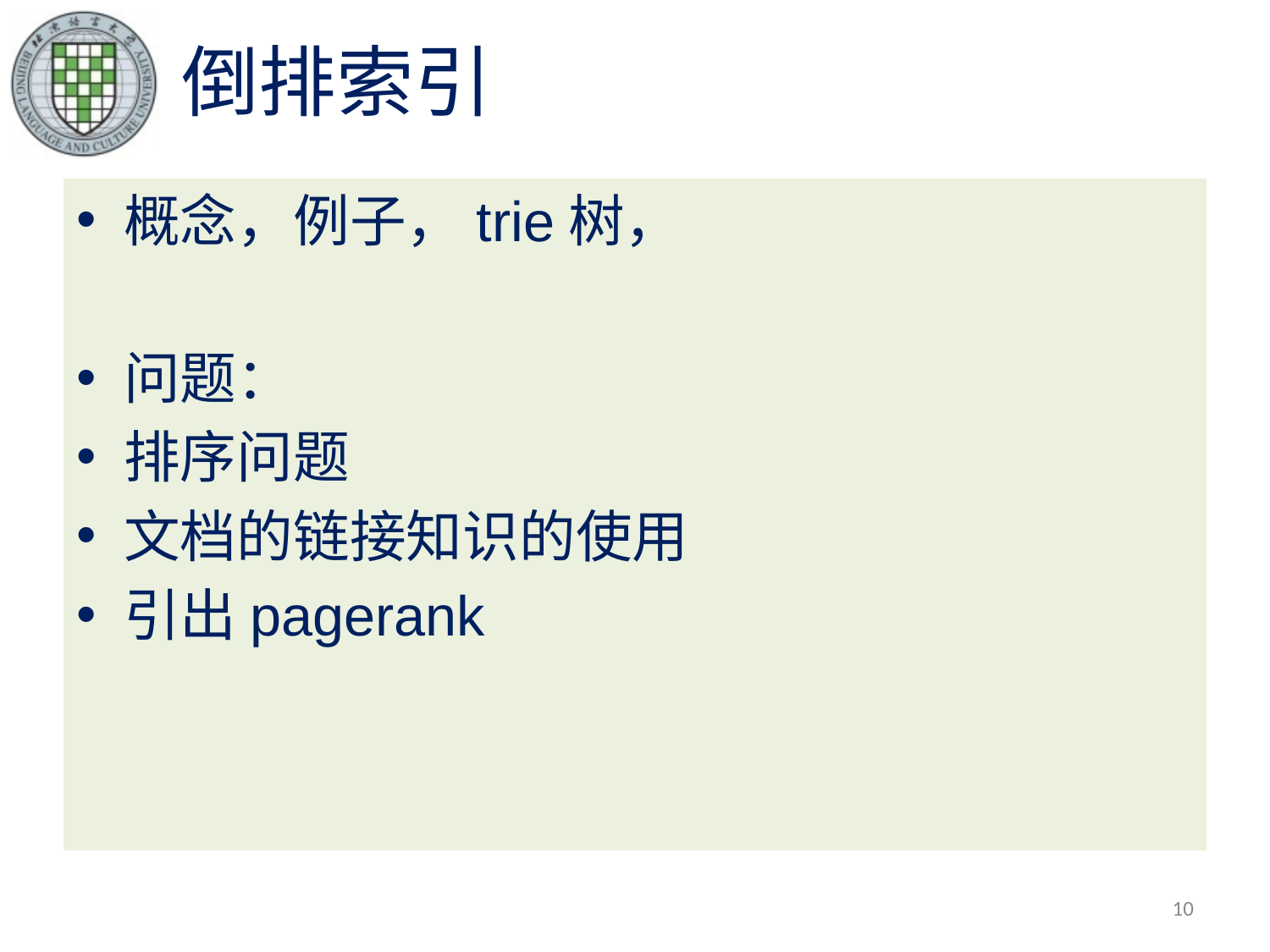

# 倒排索引
概念，例子，trie树，

问题：
排序问题
文档的链接知识的使用
引出pagerank
10